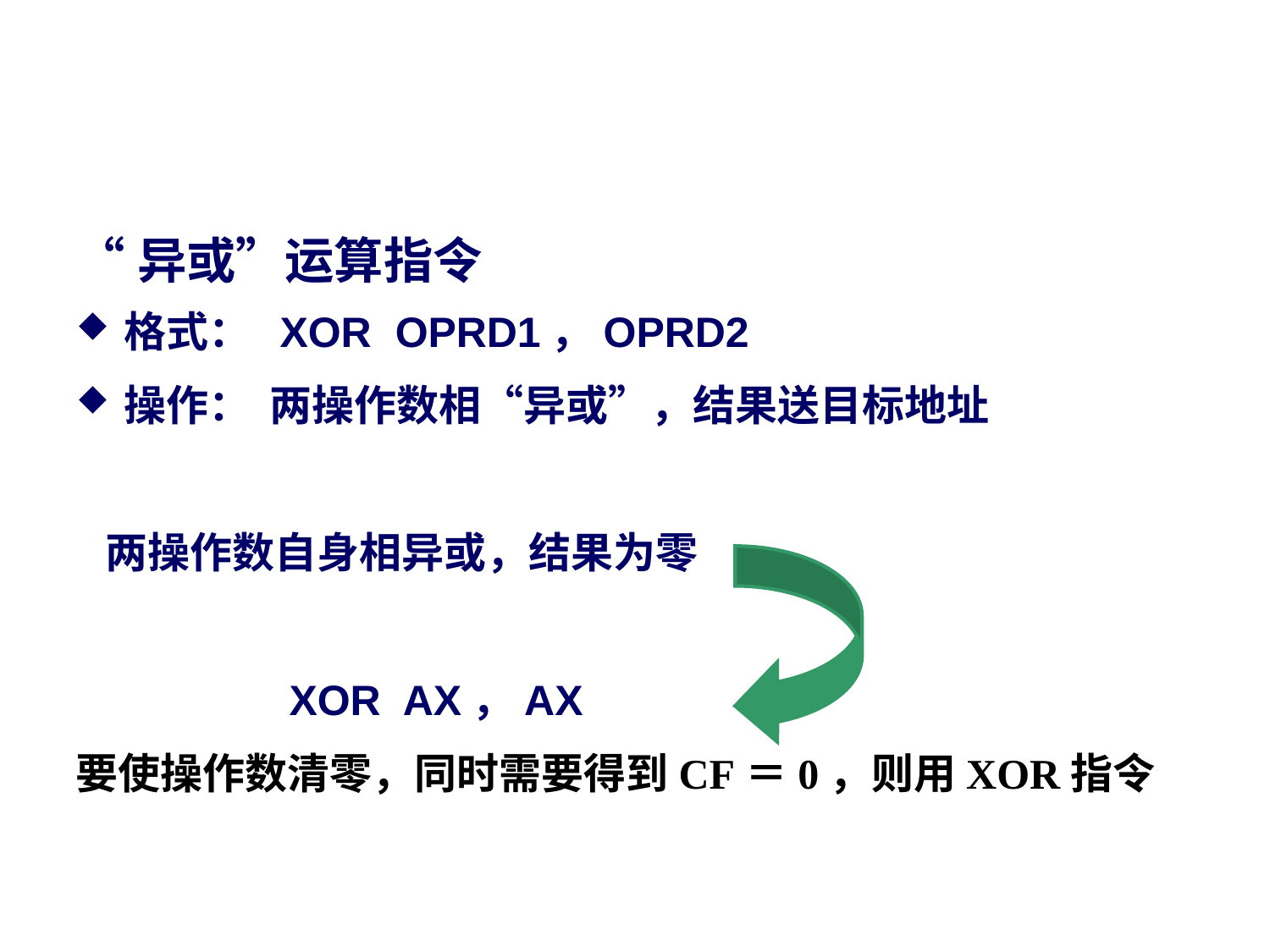

#
“异或”运算指令
格式：  XOR  OPRD1，OPRD2
操作：  两操作数相“异或”，结果送目标地址

  两操作数自身相异或，结果为零

                  XOR  AX，AX
要使操作数清零，同时需要得到CF＝0，则用XOR指令